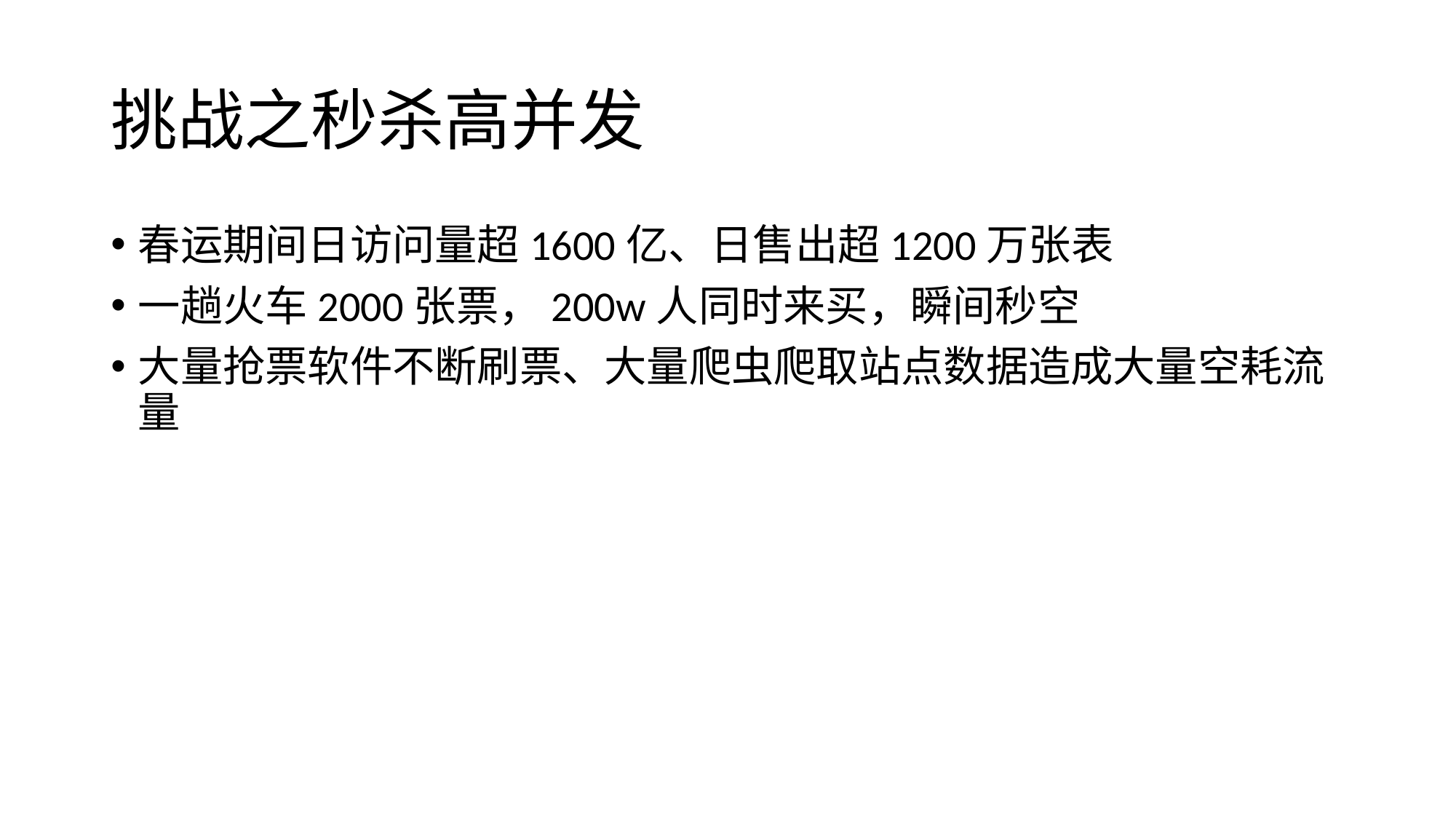

# 挑战之秒杀高并发
春运期间日访问量超1600亿、日售出超1200万张表
一趟火车2000张票，200w人同时来买，瞬间秒空
大量抢票软件不断刷票、大量爬虫爬取站点数据造成大量空耗流量